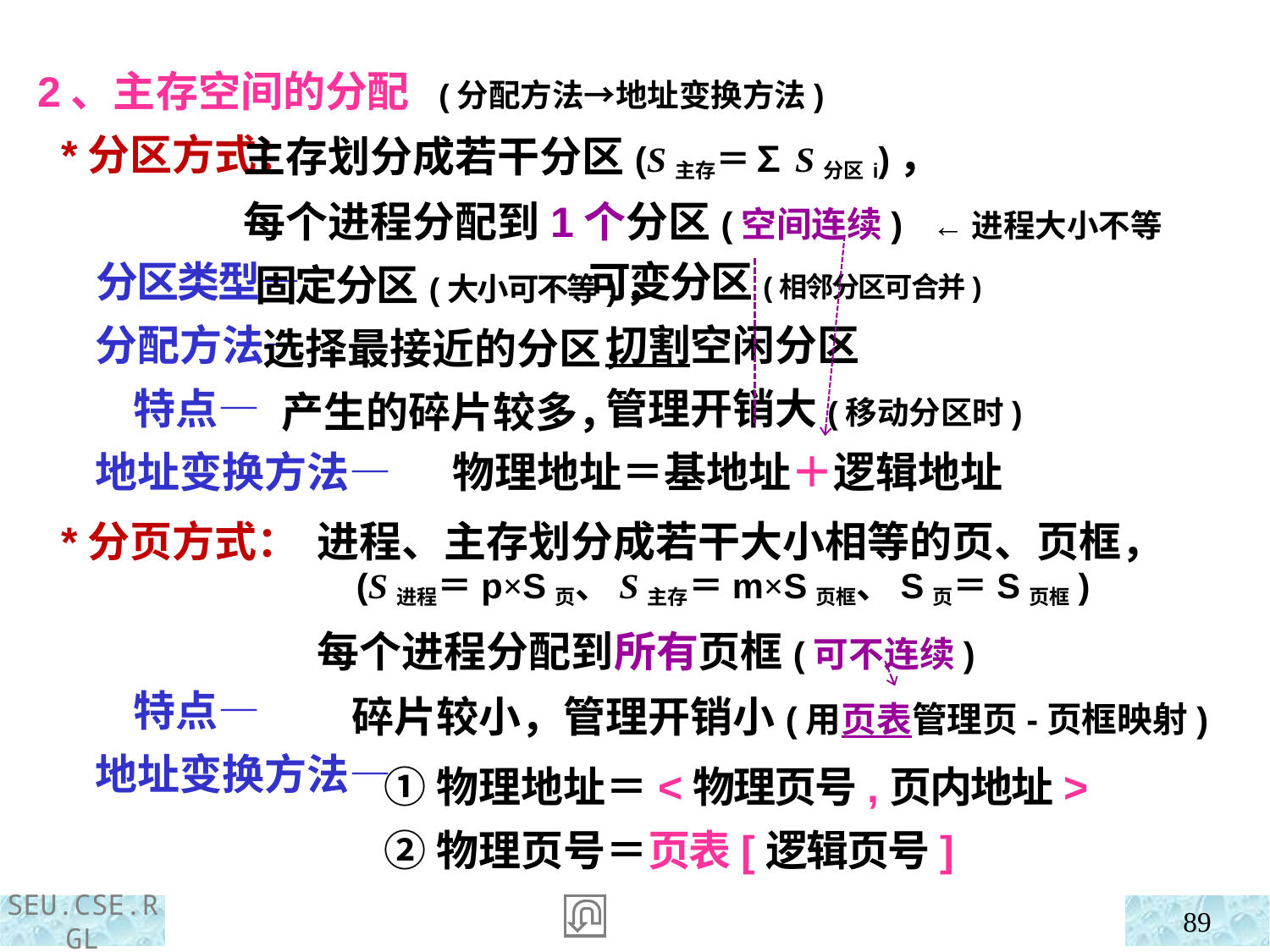

2、主存空间的分配  (分配方法→地址变换方法)
  *分区方式：

      分区类型—
     分配方法—
         特点—
     地址变换方法—
  *分页方式：

         特点—
     地址变换方法—
        主存划分成若干分区(S主存＝∑S分区i)，
        每个进程分配到1个分区(空间连续)   ←进程大小不等
           固定分区(大小可不等)，
          选择最接近的分区，
            产生的碎片较多，
                可变分区(相邻分区可合并)
               切割空闲分区
               管理开销大(移动分区时)
物理地址＝基地址＋逻辑地址
进程、主存划分成若干大小相等的页、页框，
    (S进程＝p×S页、S主存＝m×S页框、S页＝S页框)
每个进程分配到所有页框(可不连续)
   碎片较小，管理开销小(用页表管理页-页框映射)
       ①物理地址＝<物理页号,页内地址>
       ②物理页号＝页表[逻辑页号]

89